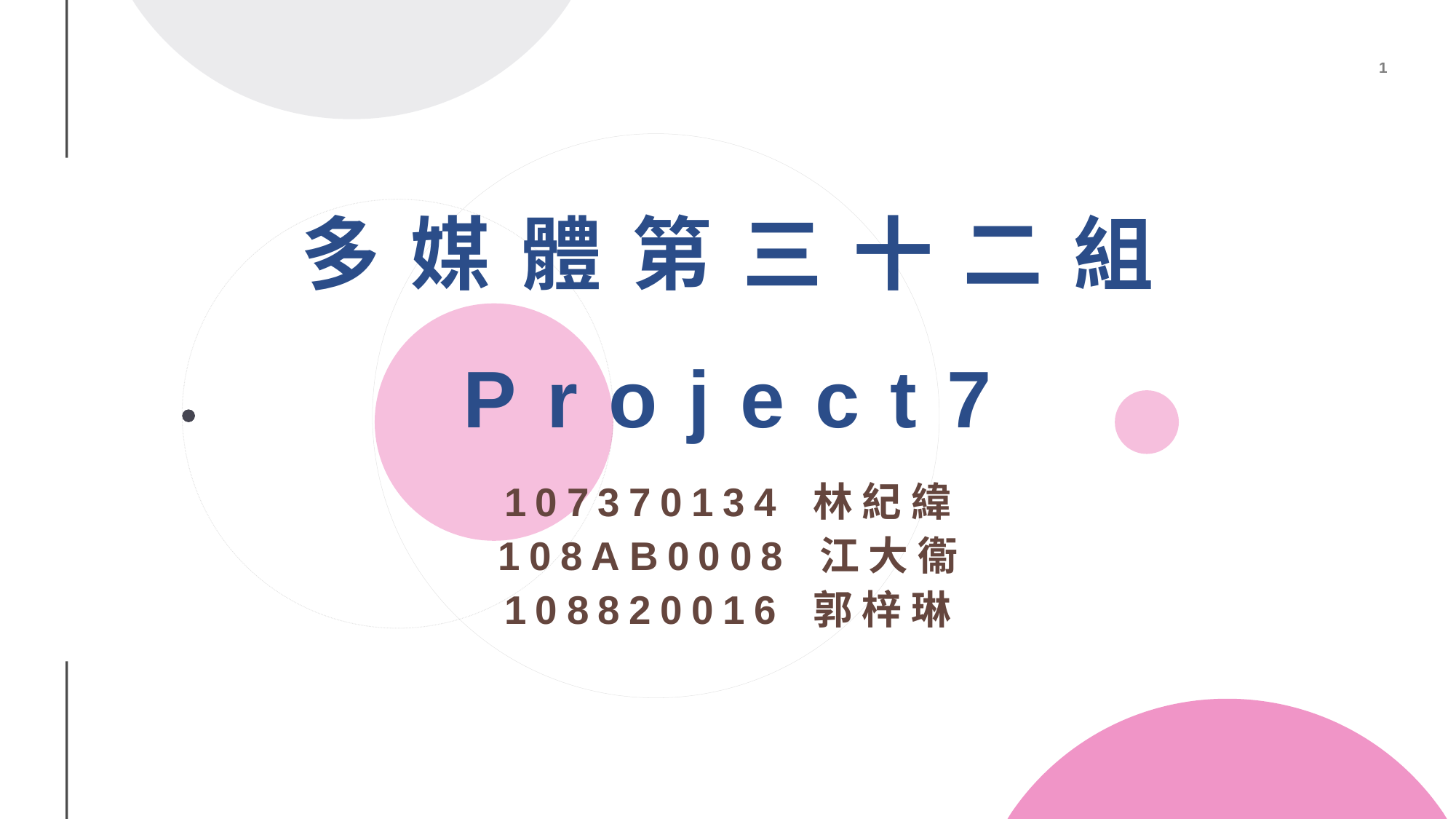

多媒體第三十二組
Project7

107370134 林紀緯
108AB0008 江大衞
108820016 郭梓琳